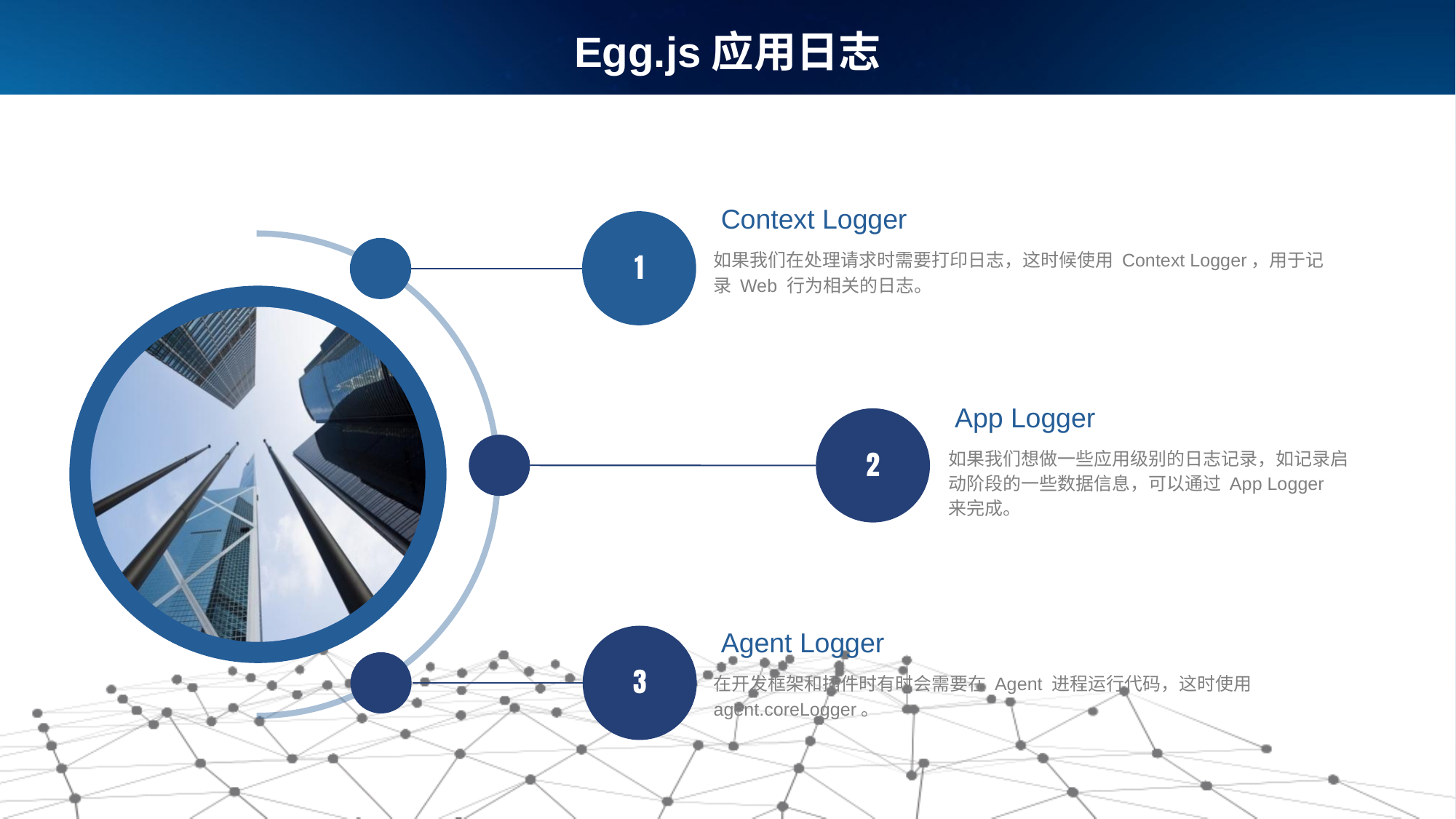

# Egg.js应用日志
Context Logger
1

如果我们在处理请求时需要打印日志，这时候使用 Context Logger，用于记录 Web 行为相关的日志。

App Logger
2

如果我们想做一些应用级别的日志记录，如记录启动阶段的一些数据信息，可以通过 App Logger 来完成。
Agent Logger
3

在开发框架和插件时有时会需要在 Agent 进程运行代码，这时使用 agent.coreLogger。